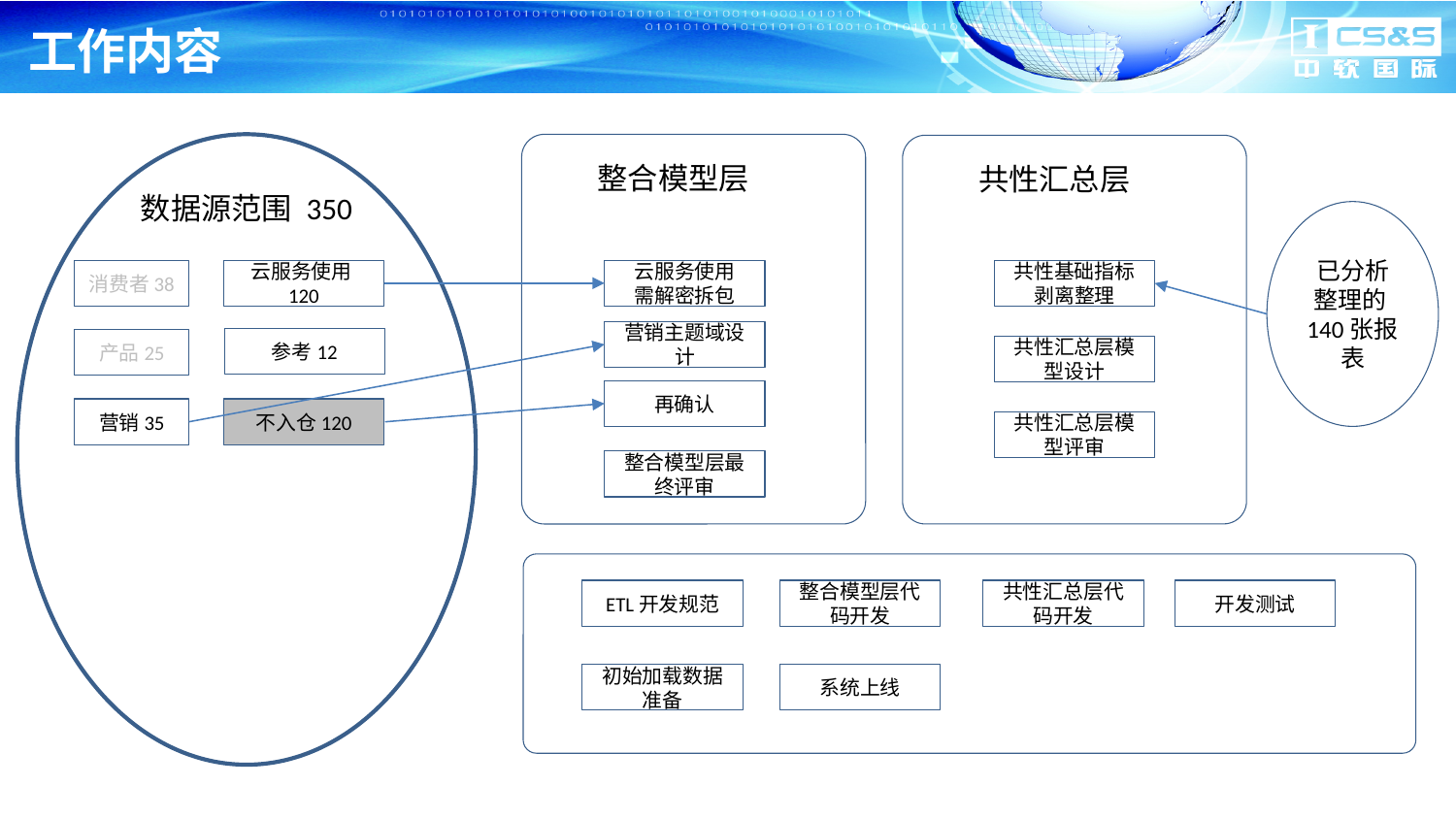

# 工作内容

整合模型层
共性汇总层
数据源范围 350
已分析整理的140张报表
消费者38
云服务使用120
云服务使用
需解密拆包
共性基础指标剥离整理
营销主题域设计
参考12
产品25
共性汇总层模型设计
再确认
营销35
不入仓120
共性汇总层模型评审
整合模型层最终评审

ETL开发规范
整合模型层代码开发
共性汇总层代码开发
开发测试
初始加载数据准备
系统上线